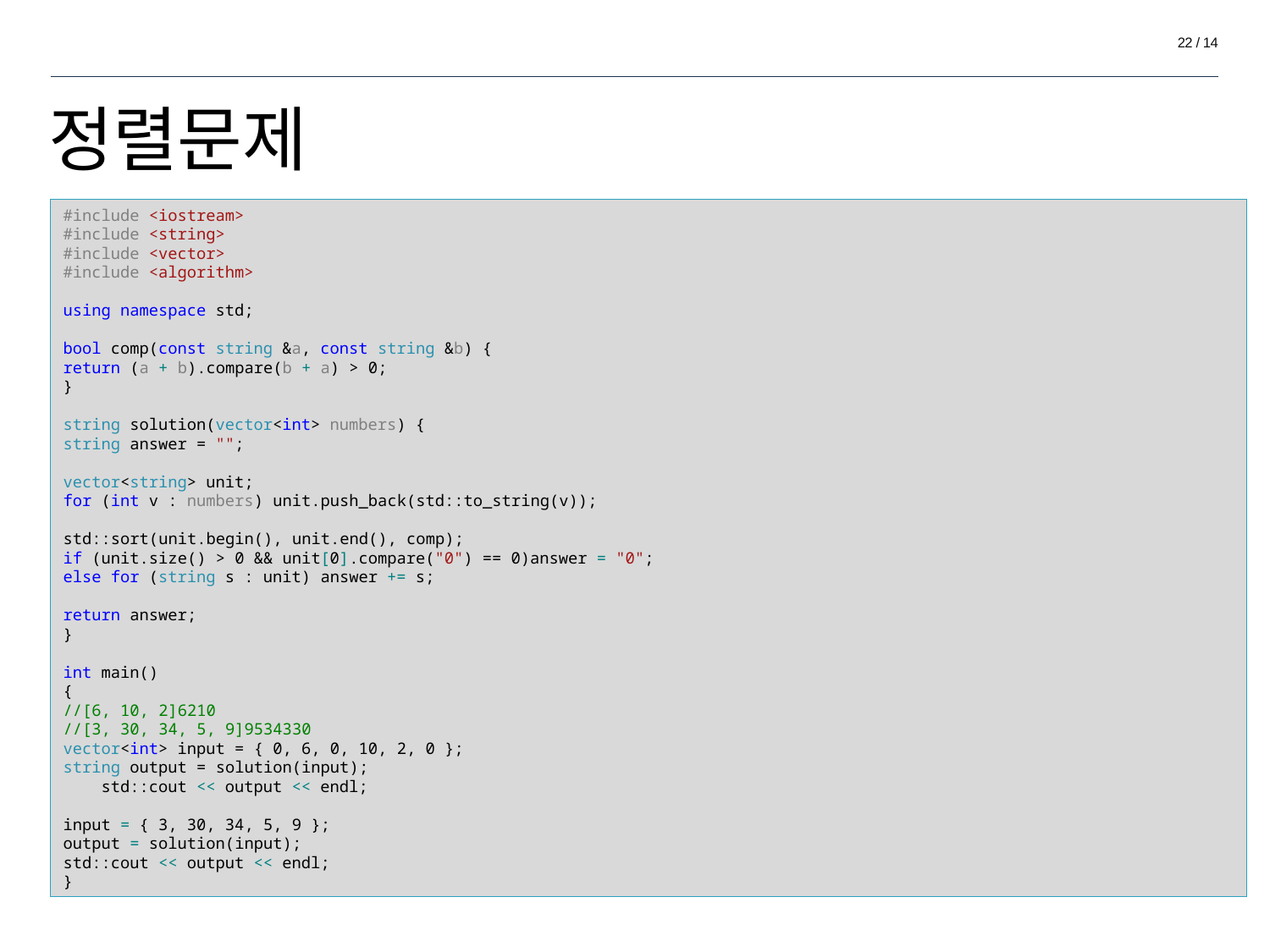

22 / 14
# 정렬문제
#include <iostream>
#include <string>
#include <vector>
#include <algorithm>

using namespace std;

bool comp(const string &a, const string &b) {
return (a + b).compare(b + a) > 0;
}

string solution(vector<int> numbers) {
string answer = "";

vector<string> unit;
for (int v : numbers) unit.push_back(std::to_string(v));

std::sort(unit.begin(), unit.end(), comp);
if (unit.size() > 0 && unit[0].compare("0") == 0)answer = "0";
else for (string s : unit) answer += s;

return answer;
}

int main()
{
//[6, 10, 2]6210
//[3, 30, 34, 5, 9]9534330
vector<int> input = { 0, 6, 0, 10, 2, 0 };
string output = solution(input);
    std::cout << output << endl;

input = { 3, 30, 34, 5, 9 };
output = solution(input);
std::cout << output << endl;
}